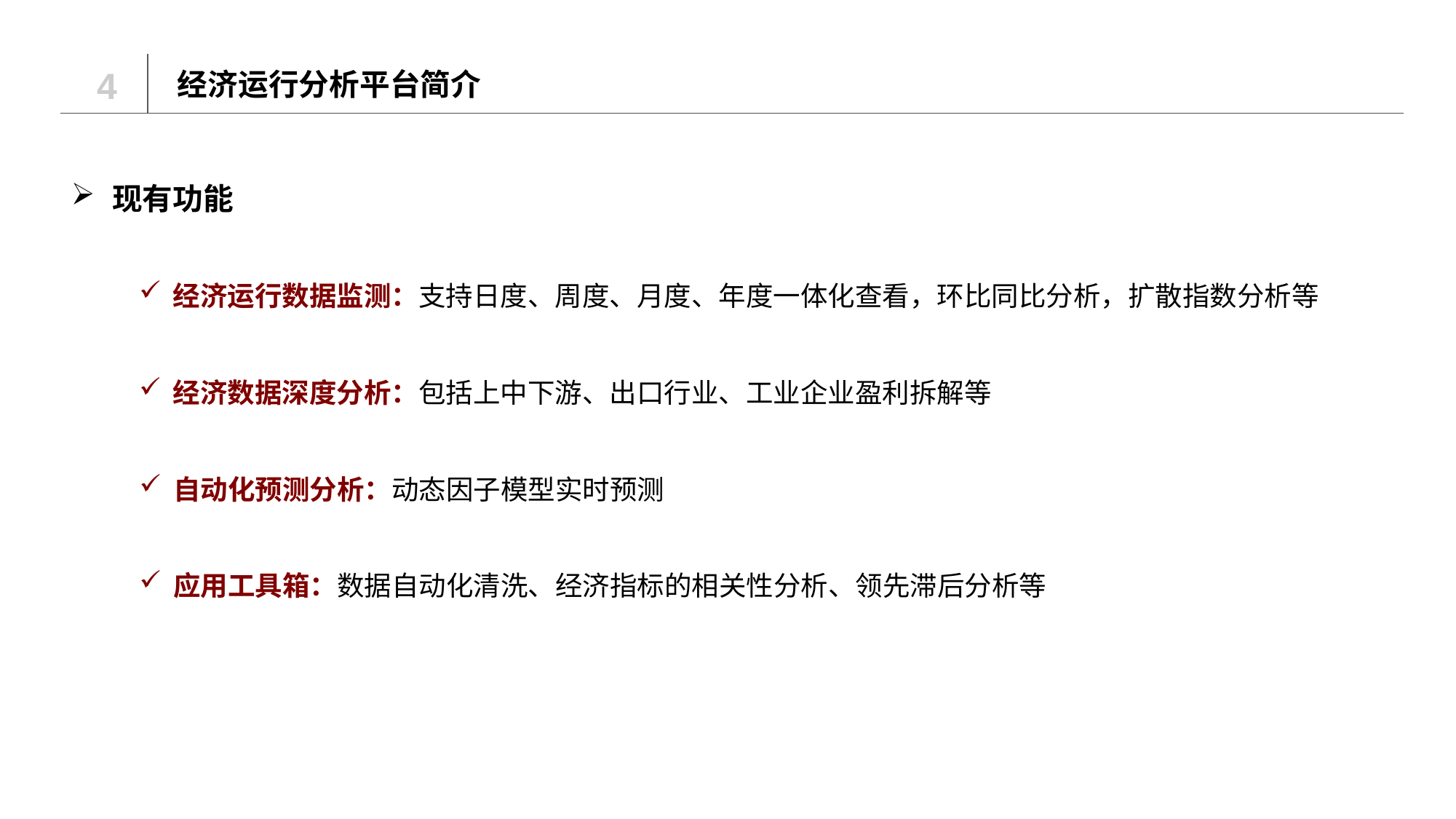

经济运行分析平台简介
4
现有功能
经济运行数据监测：支持日度、周度、月度、年度一体化查看，环比同比分析，扩散指数分析等
经济数据深度分析：包括上中下游、出口行业、工业企业盈利拆解等
自动化预测分析：动态因子模型实时预测
应用工具箱：数据自动化清洗、经济指标的相关性分析、领先滞后分析等